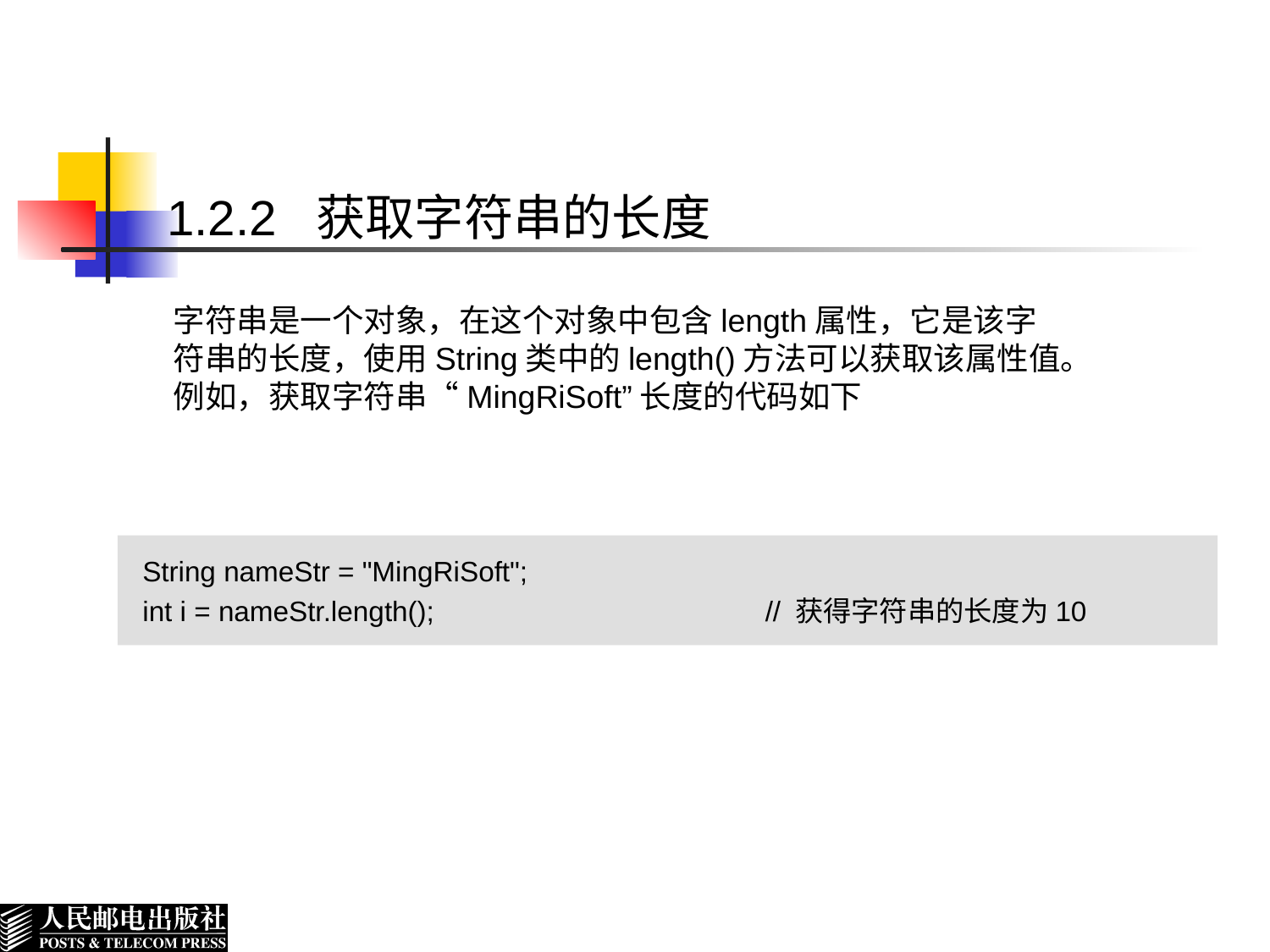

1.2.2  获取字符串的长度
字符串是一个对象，在这个对象中包含length属性，它是该字符串的长度，使用String类中的length()方法可以获取该属性值。例如，获取字符串“MingRiSoft”长度的代码如下
String nameStr = "MingRiSoft";
int i = nameStr.length();			// 获得字符串的长度为10